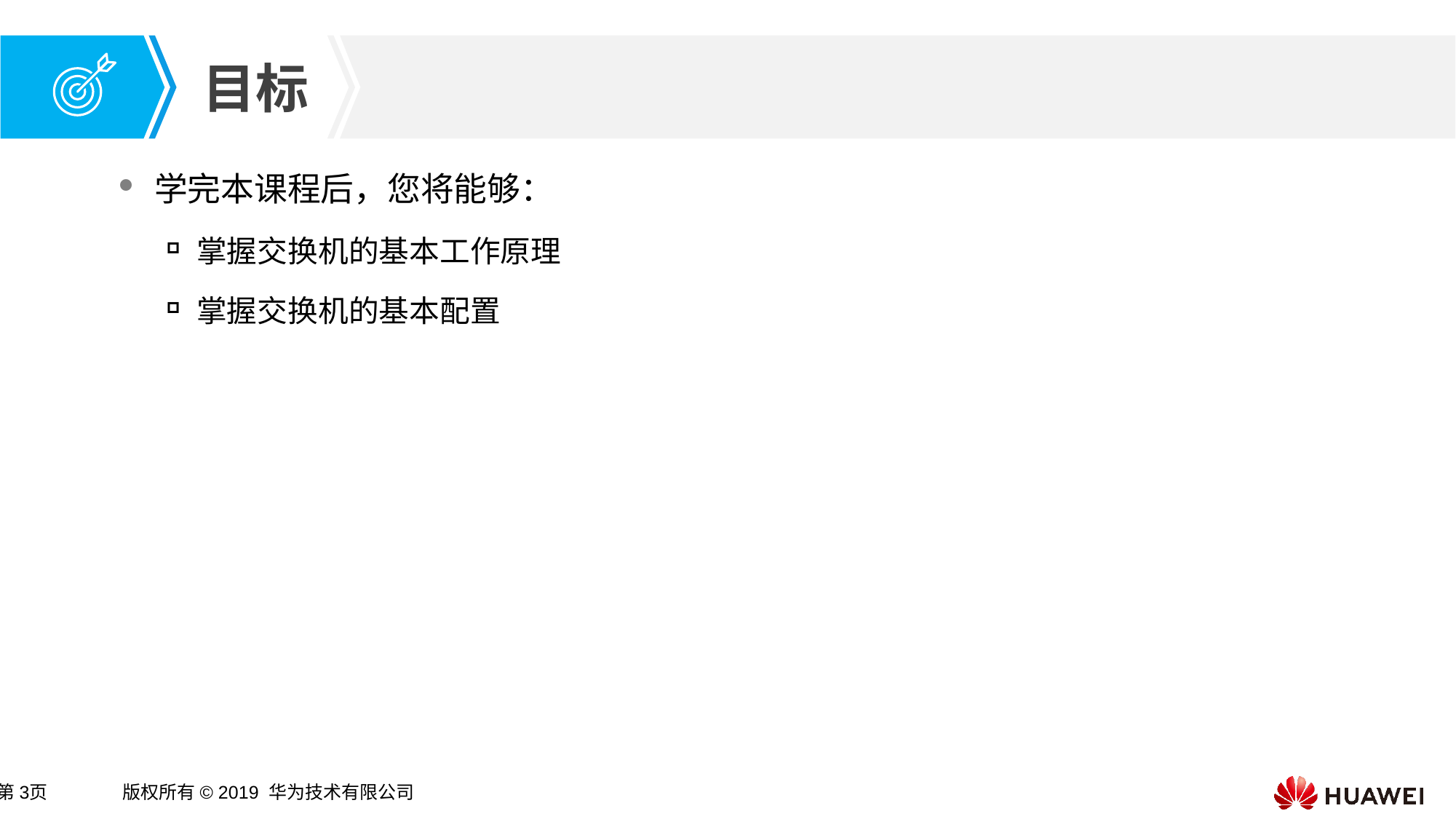

学完本课程后，您将能够：
掌握交换机的基本工作原理
掌握交换机的基本配置